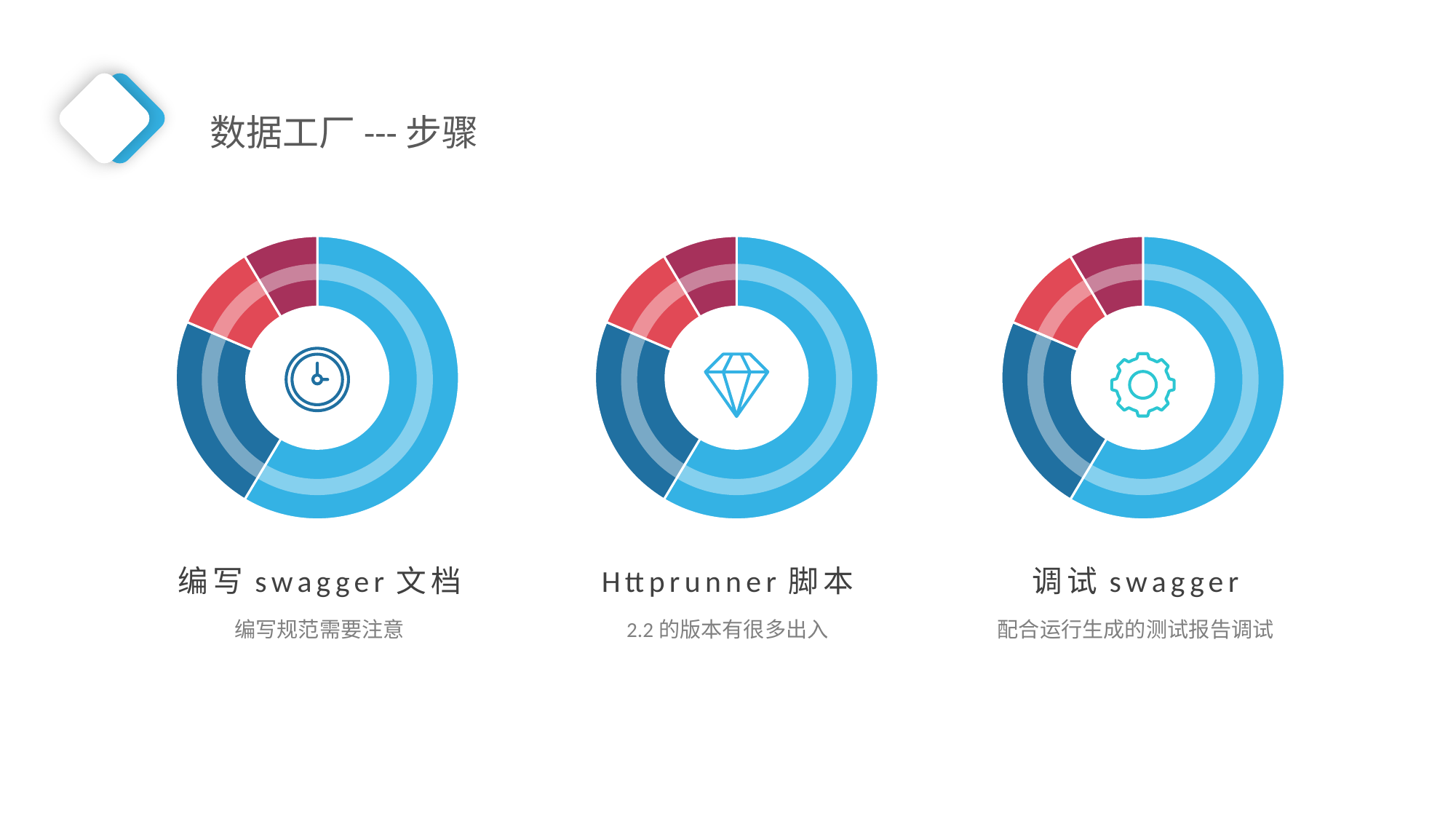

数据工厂---步骤

### Chart

| Category | 销售额 |
|---|---|
| 第一季度 | 8.2 |
| 第二季度 | 3.2 |
| 第三季度 | 1.4 |
| 第四季度 | 1.2 |

### Chart

| Category | 销售额 |
|---|---|
| 第一季度 | 8.2 |
| 第二季度 | 3.2 |
| 第三季度 | 1.4 |
| 第四季度 | 1.2 |

### Chart

| Category | 销售额 |
|---|---|
| 第一季度 | 8.2 |
| 第二季度 | 3.2 |
| 第三季度 | 1.4 |
| 第四季度 | 1.2 |

编写swagger文档
编写规范需要注意
Httprunner脚本
2.2的版本有很多出入
调试swagger
配合运行生成的测试报告调试